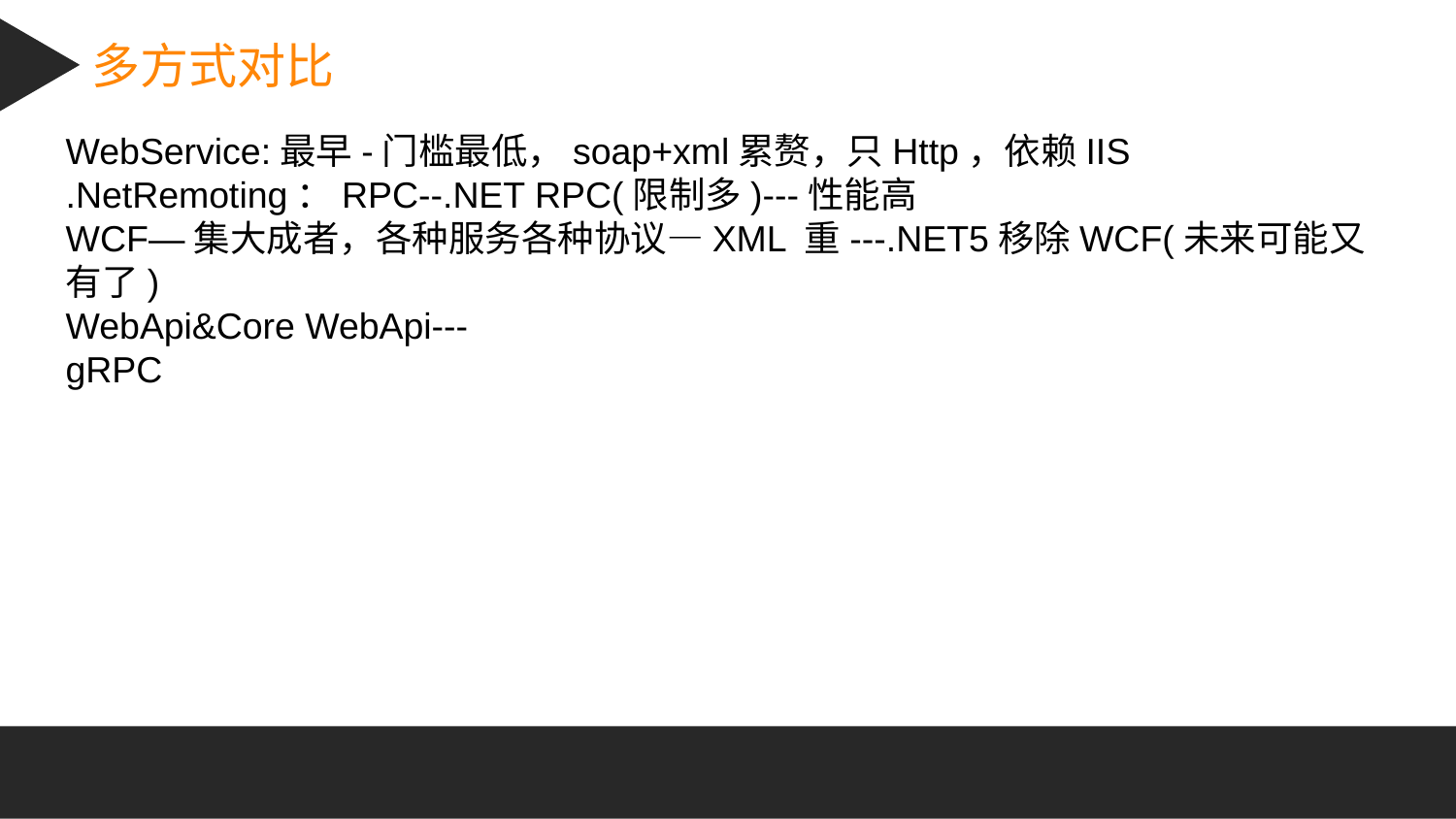

多方式对比
WebService:最早-门槛最低，soap+xml累赘，只Http，依赖IIS
.NetRemoting：RPC--.NET RPC(限制多)---性能高
WCF—集大成者，各种服务各种协议—XML 重---.NET5移除WCF(未来可能又有了)
WebApi&Core WebApi---
gRPC